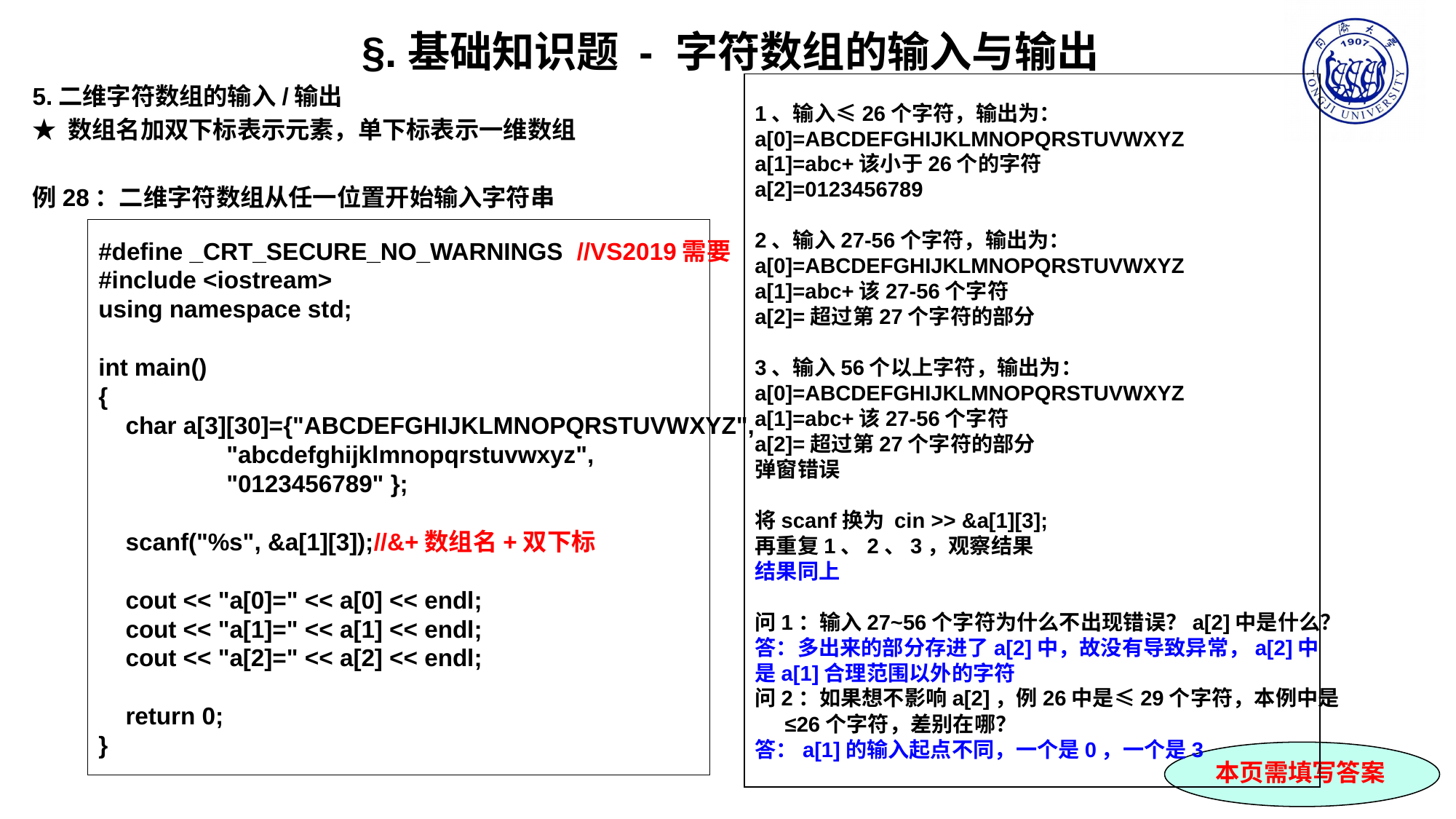

§.基础知识题 - 字符数组的输入与输出
5.二维字符数组的输入/输出
★ 数组名加双下标表示元素，单下标表示一维数组

例28：二维字符数组从任一位置开始输入字符串
1、输入≤26个字符，输出为：
a[0]=ABCDEFGHIJKLMNOPQRSTUVWXYZ
a[1]=abc+该小于26个的字符
a[2]=0123456789

2、输入27-56个字符，输出为：
a[0]=ABCDEFGHIJKLMNOPQRSTUVWXYZ
a[1]=abc+该27-56个字符
a[2]=超过第27个字符的部分

3、输入56个以上字符，输出为：
a[0]=ABCDEFGHIJKLMNOPQRSTUVWXYZ
a[1]=abc+该27-56个字符
a[2]=超过第27个字符的部分
弹窗错误

将scanf换为 cin >> &a[1][3];
再重复1、2、3，观察结果
结果同上

问1：输入27~56个字符为什么不出现错误？a[2]中是什么？
答：多出来的部分存进了a[2]中，故没有导致异常，a[2]中
是a[1]合理范围以外的字符
问2：如果想不影响a[2]，例26中是≤29个字符，本例中是
     ≤26个字符，差别在哪？
答：a[1]的输入起点不同，一个是0，一个是3
#define _CRT_SECURE_NO_WARNINGS  //VS2019需要
#include <iostream>
using namespace std;

int main()
{
    char a[3][30]={"ABCDEFGHIJKLMNOPQRSTUVWXYZ",
                   "abcdefghijklmnopqrstuvwxyz",
                   "0123456789" };

    scanf("%s", &a[1][3]);//&+数组名+双下标

    cout << "a[0]=" << a[0] << endl;
    cout << "a[1]=" << a[1] << endl;
    cout << "a[2]=" << a[2] << endl;

    return 0;
}
本页需填写答案